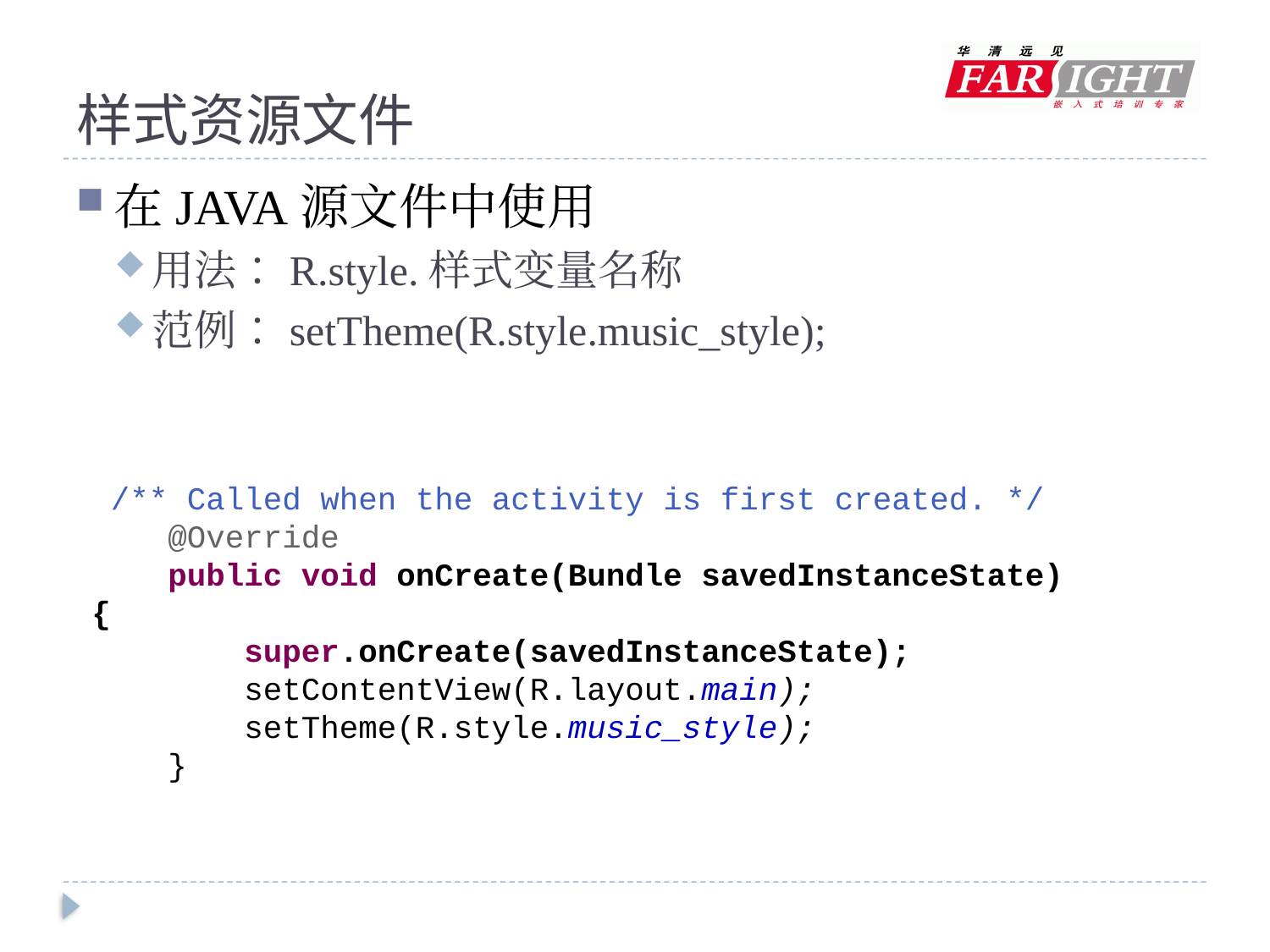

# 样式资源文件
在JAVA源文件中使用
用法：R.style.样式变量名称
范例：setTheme(R.style.music_style);

 /** Called when the activity is first created. */
    @Override
    public void onCreate(Bundle savedInstanceState) {
        super.onCreate(savedInstanceState);
        setContentView(R.layout.main);
        setTheme(R.style.music_style);
    }